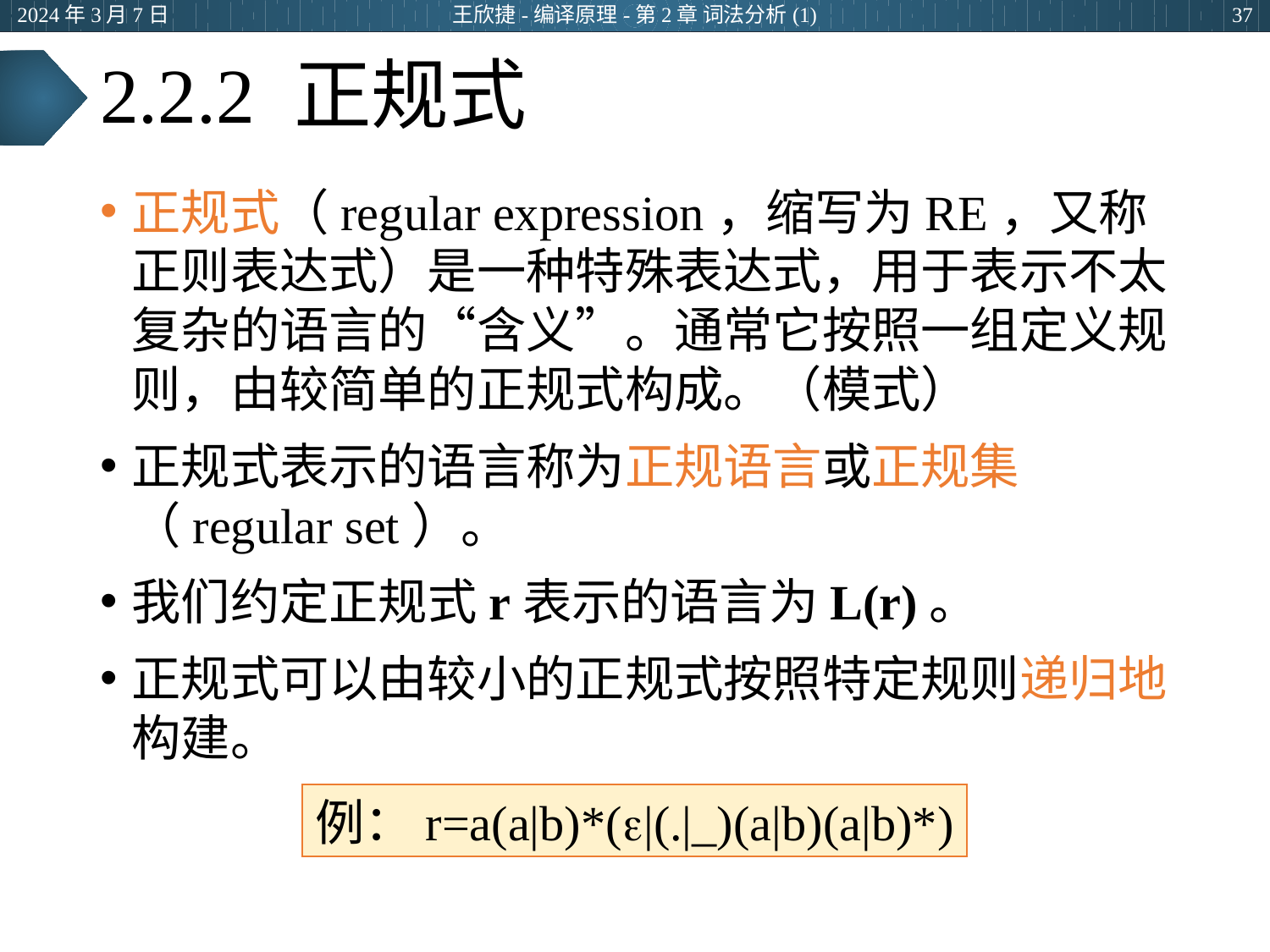

2024年3月7日
王欣捷-编译原理-第2章 词法分析(1)
37
# 2.2.2 正规式
正规式（regular expression，缩写为RE，又称正则表达式）是一种特殊表达式，用于表示不太复杂的语言的“含义”。通常它按照一组定义规则，由较简单的正规式构成。（模式）
正规式表示的语言称为正规语言或正规集（regular set）。
我们约定正规式r表示的语言为L(r)。
正规式可以由较小的正规式按照特定规则递归地构建。

例：r=a(a|b)*(ε|(.|_)(a|b)(a|b)*)